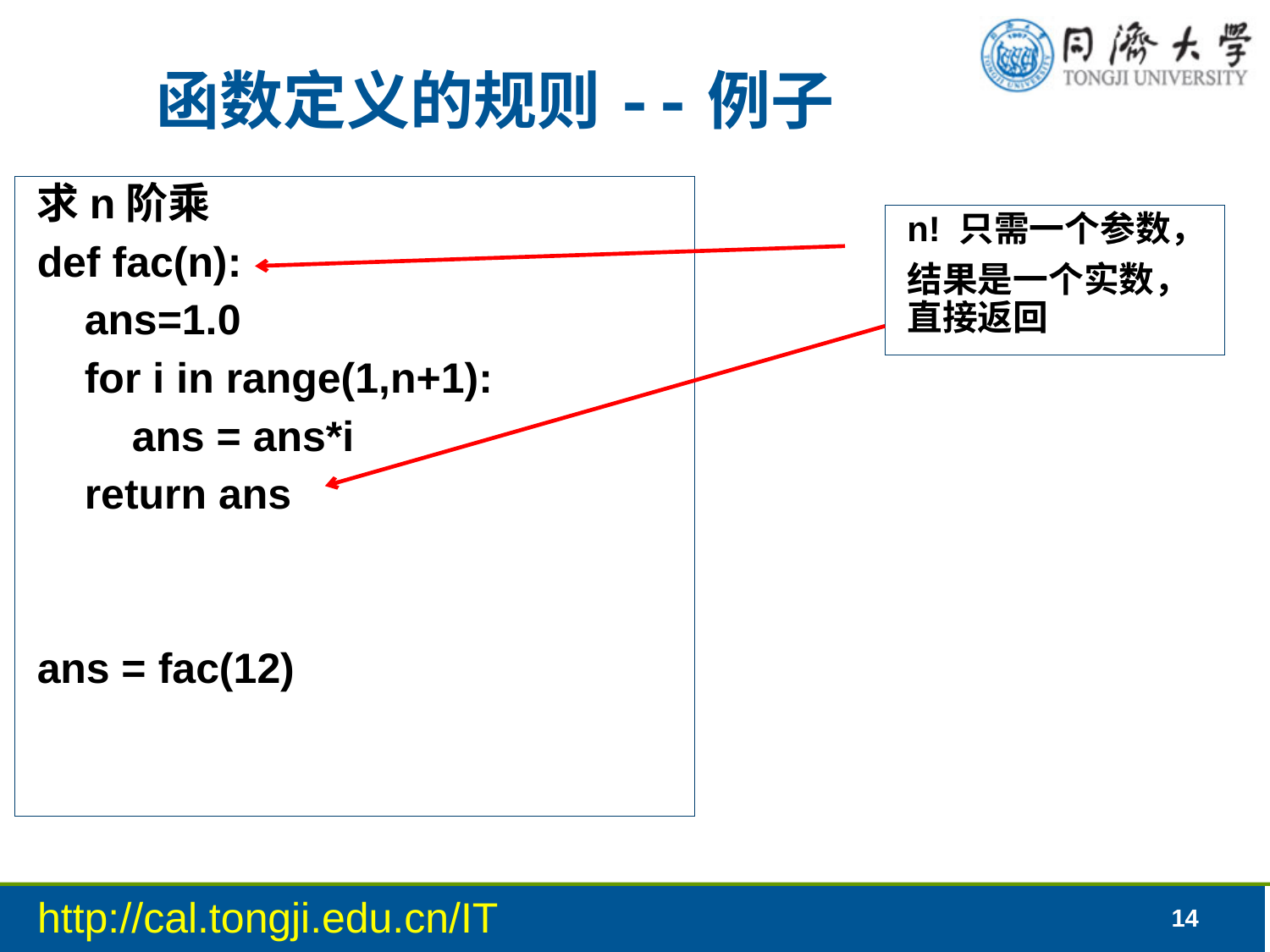

函数定义的规则--例子
求n阶乘
def fac(n):
    ans=1.0
    for i in range(1,n+1):
        ans = ans*i
    return ans

ans = fac(12)
n! 只需一个参数，
结果是一个实数，直接返回